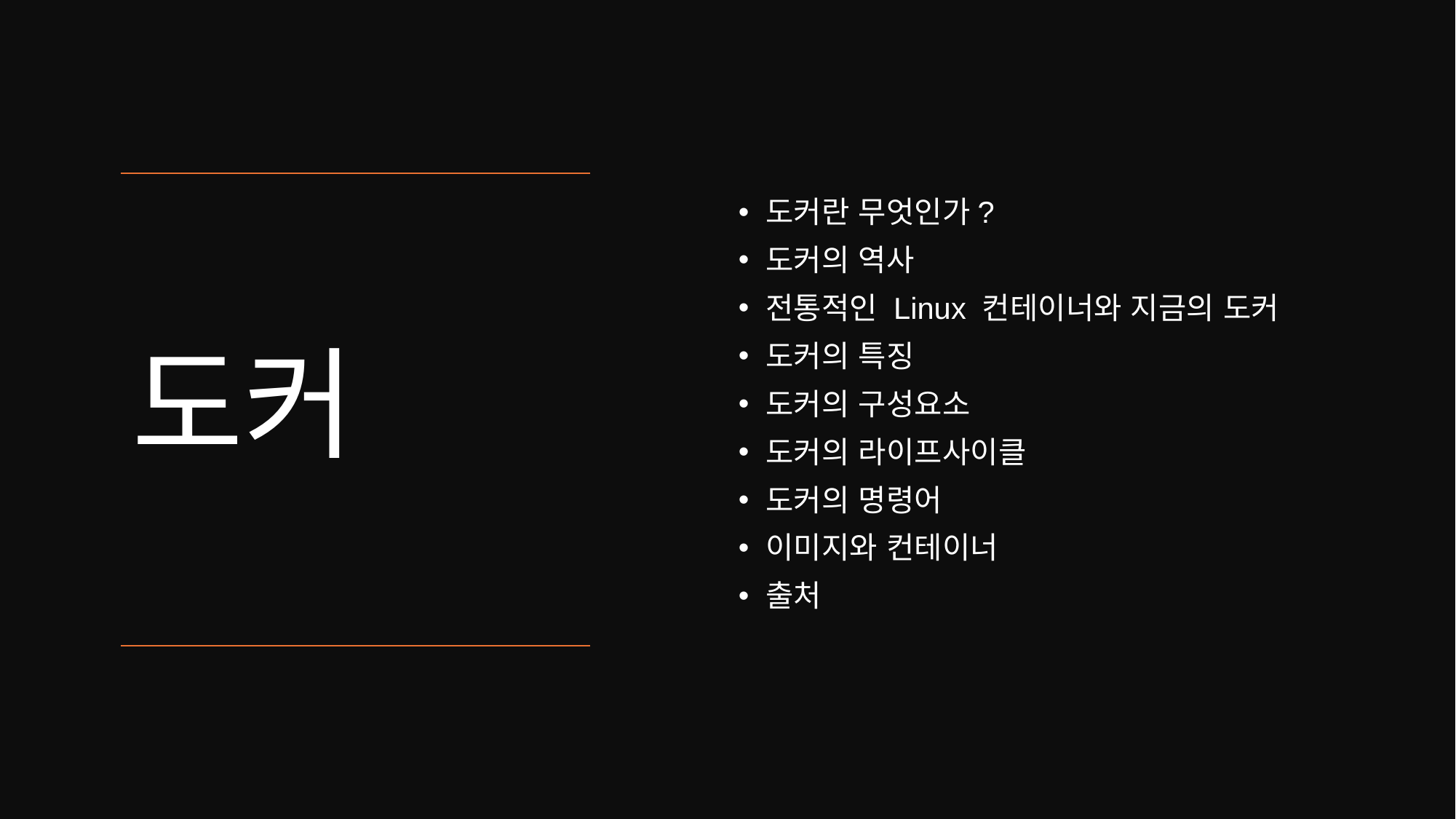

도커란 무엇인가?
도커의 역사
전통적인 Linux 컨테이너와 지금의 도커
도커의 특징
도커의 구성요소
도커의 라이프사이클
도커의 명령어
이미지와 컨테이너
출처
# 도커